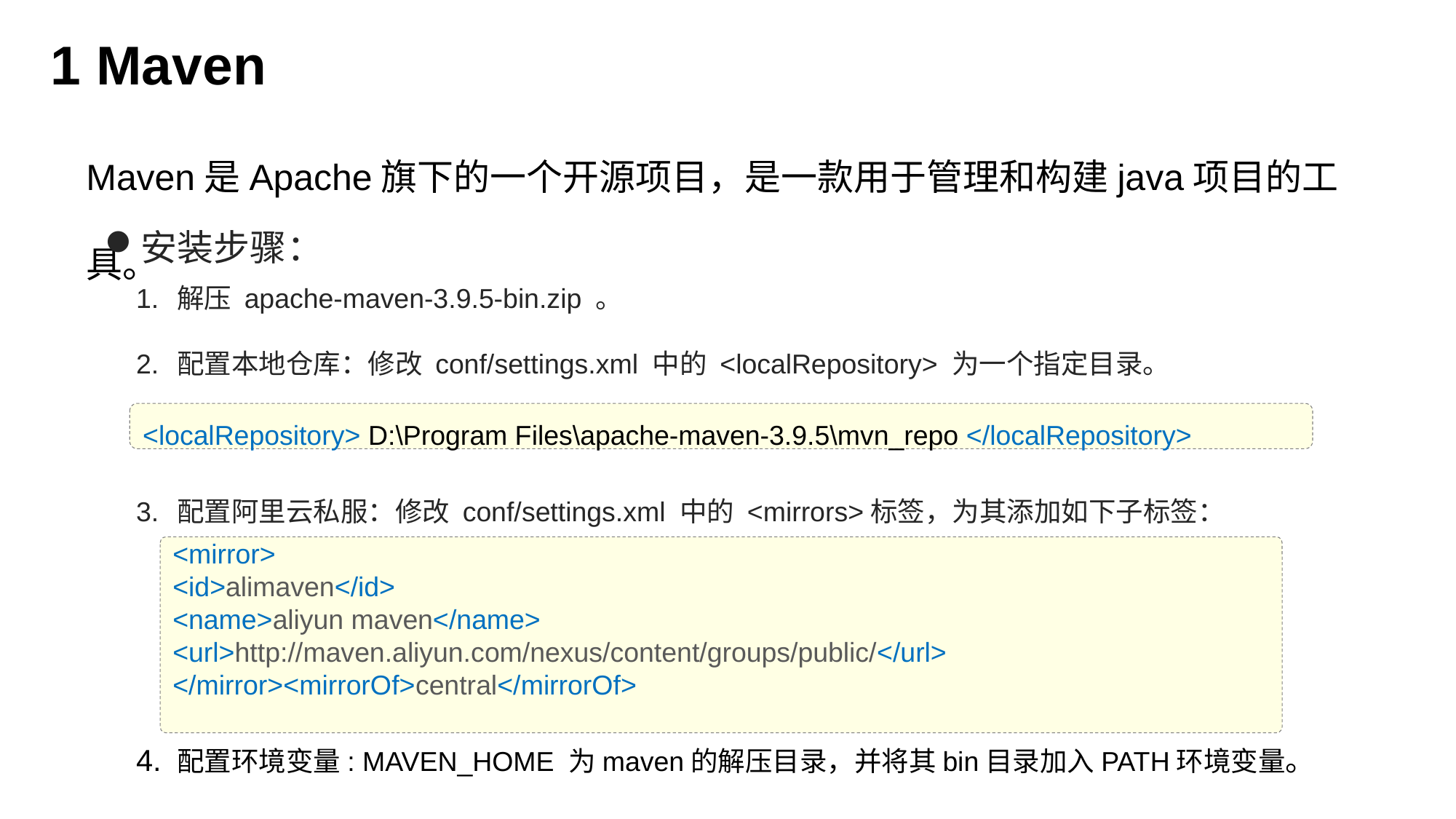

1 Maven
Maven是Apache旗下的一个开源项目，是一款用于管理和构建java项目的工具。
安装步骤：
解压 apache-maven-3.9.5-bin.zip 。
配置本地仓库：修改 conf/settings.xml 中的 <localRepository> 为一个指定目录。

配置阿里云私服：修改 conf/settings.xml 中的 <mirrors>标签，为其添加如下子标签：

4. 配置环境变量: MAVEN_HOME 为maven的解压目录，并将其bin目录加入PATH环境变量。
<localRepository> D:\Program Files\apache-maven-3.9.5\mvn_repo </localRepository>
<mirror>
<id>alimaven</id>
<name>aliyun maven</name>
<url>http://maven.aliyun.com/nexus/content/groups/public/</url>
</mirror><mirrorOf>central</mirrorOf>